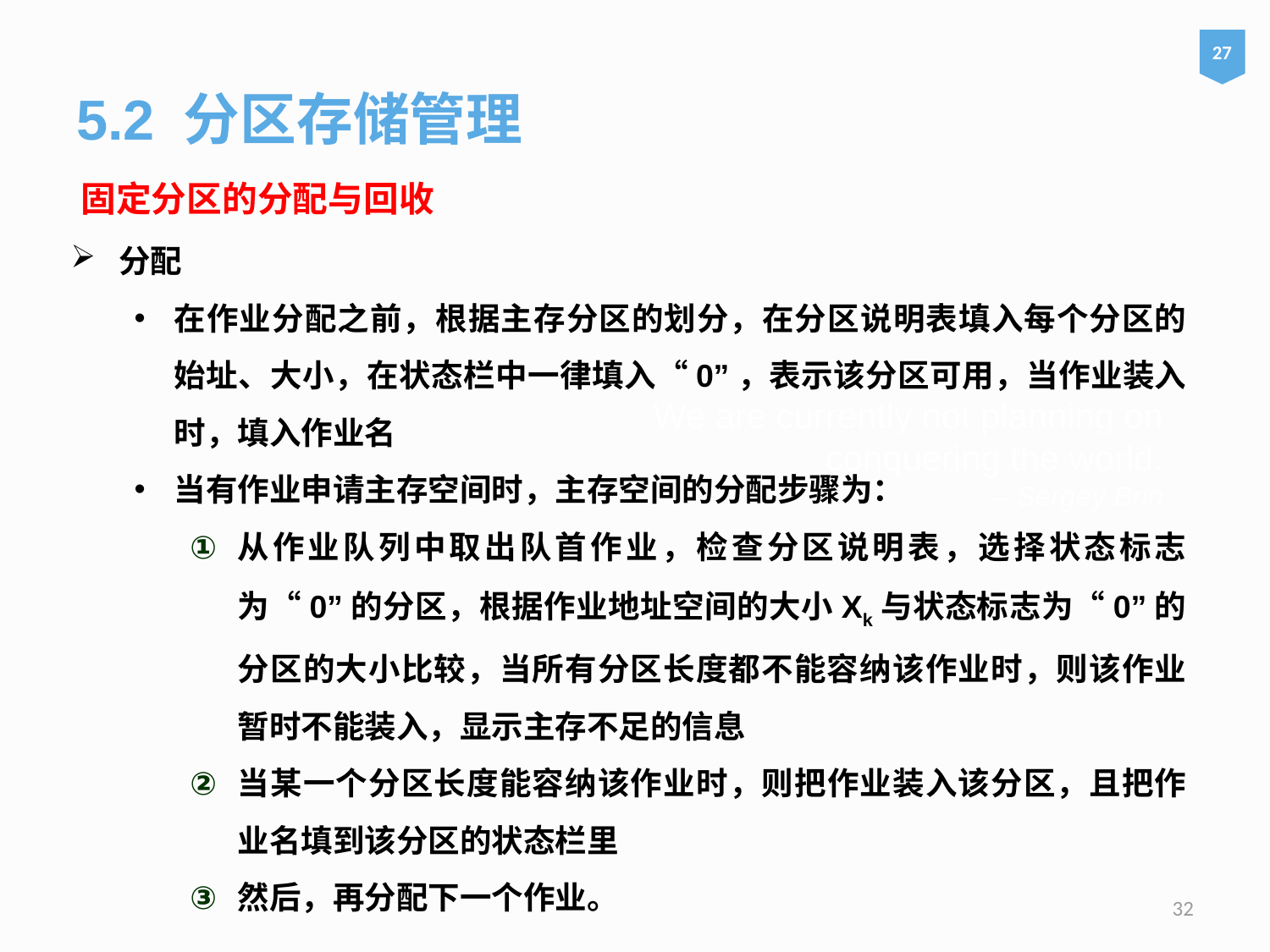

27
5.2 分区存储管理
固定分区的分配与回收
分配
在作业分配之前，根据主存分区的划分，在分区说明表填入每个分区的始址、大小，在状态栏中一律填入“0”，表示该分区可用，当作业装入时，填入作业名
当有作业申请主存空间时，主存空间的分配步骤为：
从作业队列中取出队首作业，检查分区说明表，选择状态标志为“0”的分区，根据作业地址空间的大小Xk与状态标志为“0”的分区的大小比较，当所有分区长度都不能容纳该作业时，则该作业暂时不能装入，显示主存不足的信息
当某一个分区长度能容纳该作业时，则把作业装入该分区，且把作业名填到该分区的状态栏里
然后，再分配下一个作业。
# We are currently not planning on conquering the world. – Sergey Brin
32